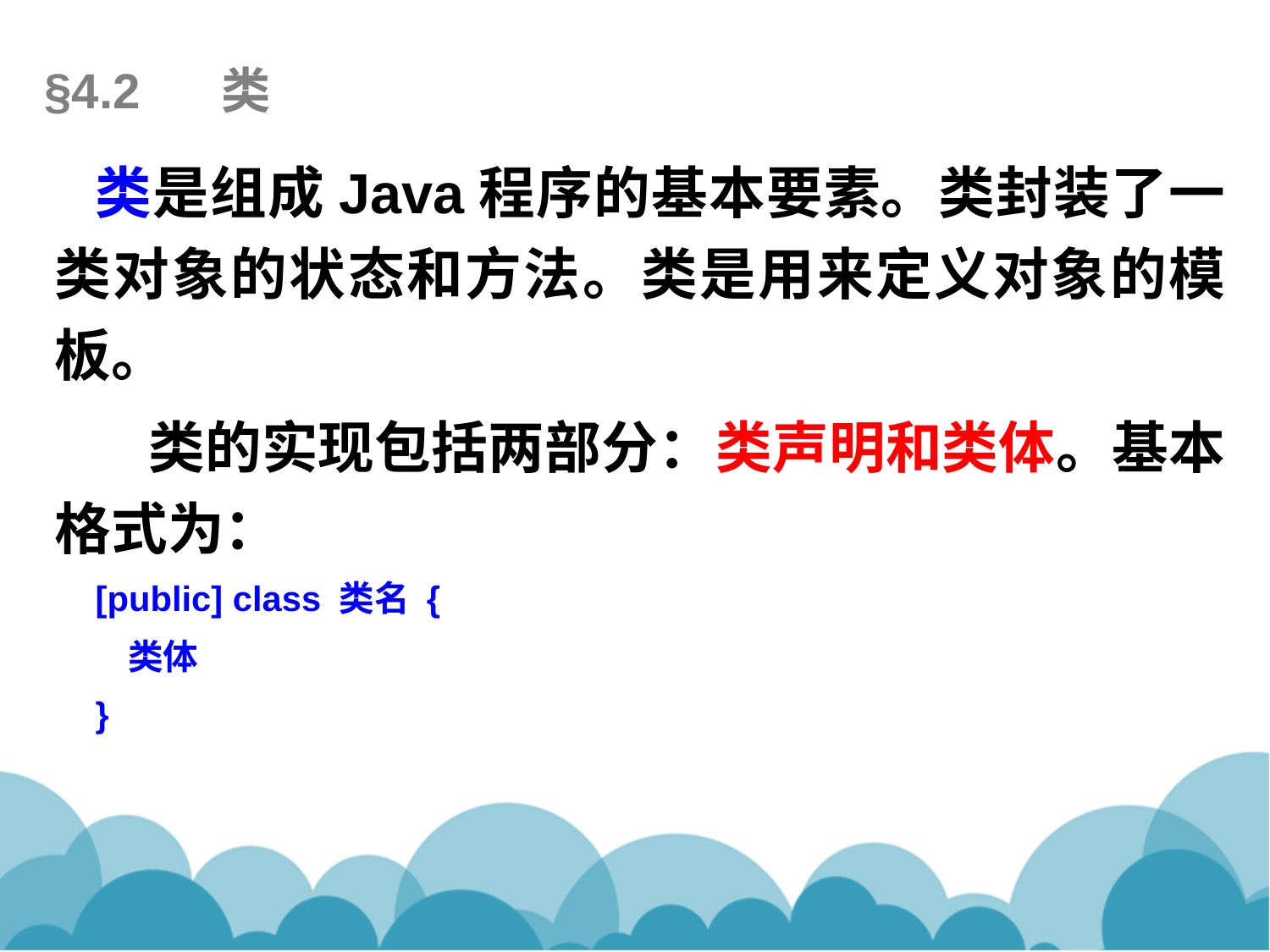

§4.2     类
类是组成Java程序的基本要素。类封装了一类对象的状态和方法。类是用来定义对象的模板。
   类的实现包括两部分：类声明和类体。基本格式为：
[public] class 类名 {
   类体
}

5